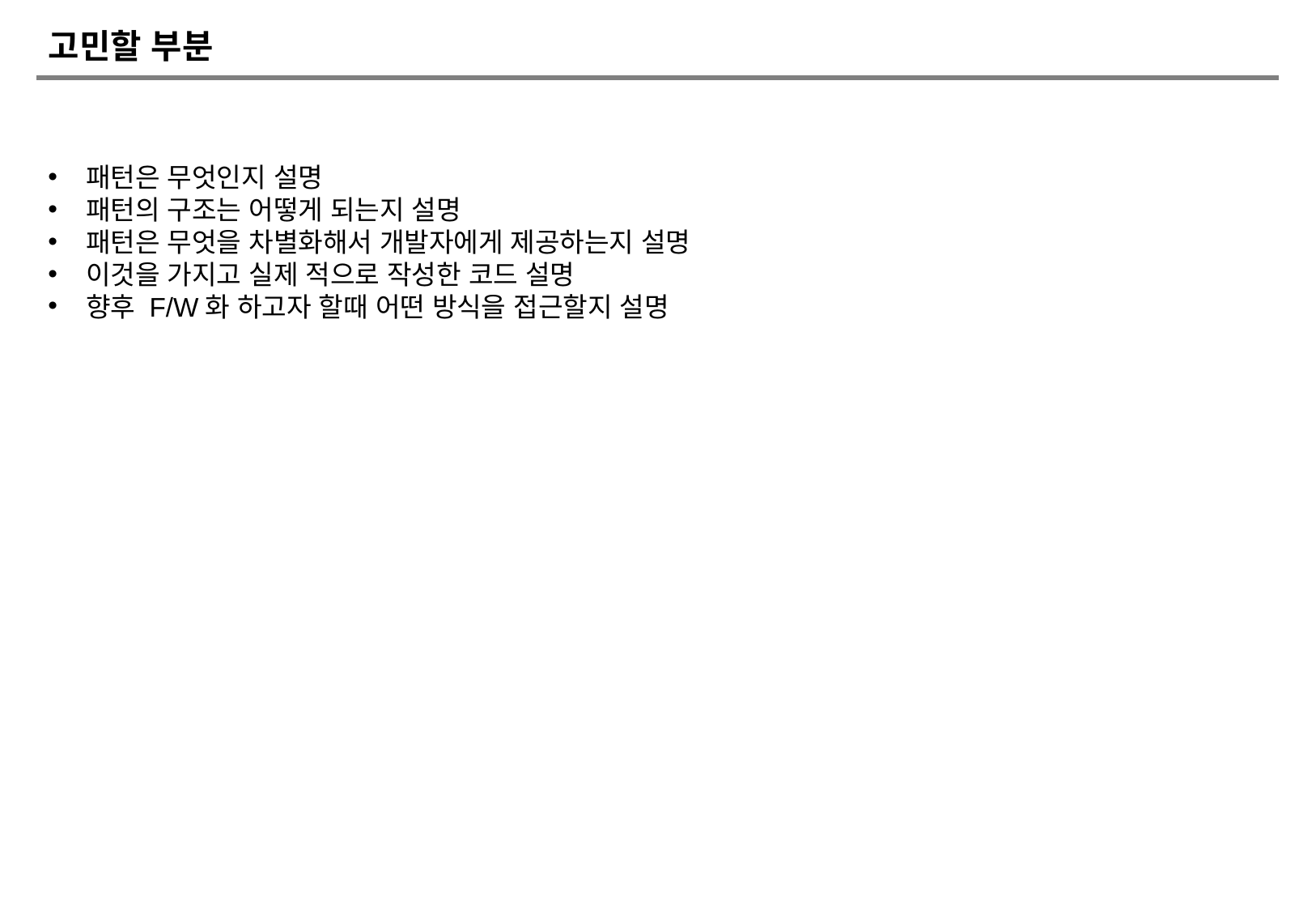

# 고민할 부분

패턴은 무엇인지 설명
패턴의 구조는 어떻게 되는지 설명
패턴은 무엇을 차별화해서 개발자에게 제공하는지 설명
이것을 가지고 실제 적으로 작성한 코드 설명
향후 F/W화 하고자 할때 어떤 방식을 접근할지 설명